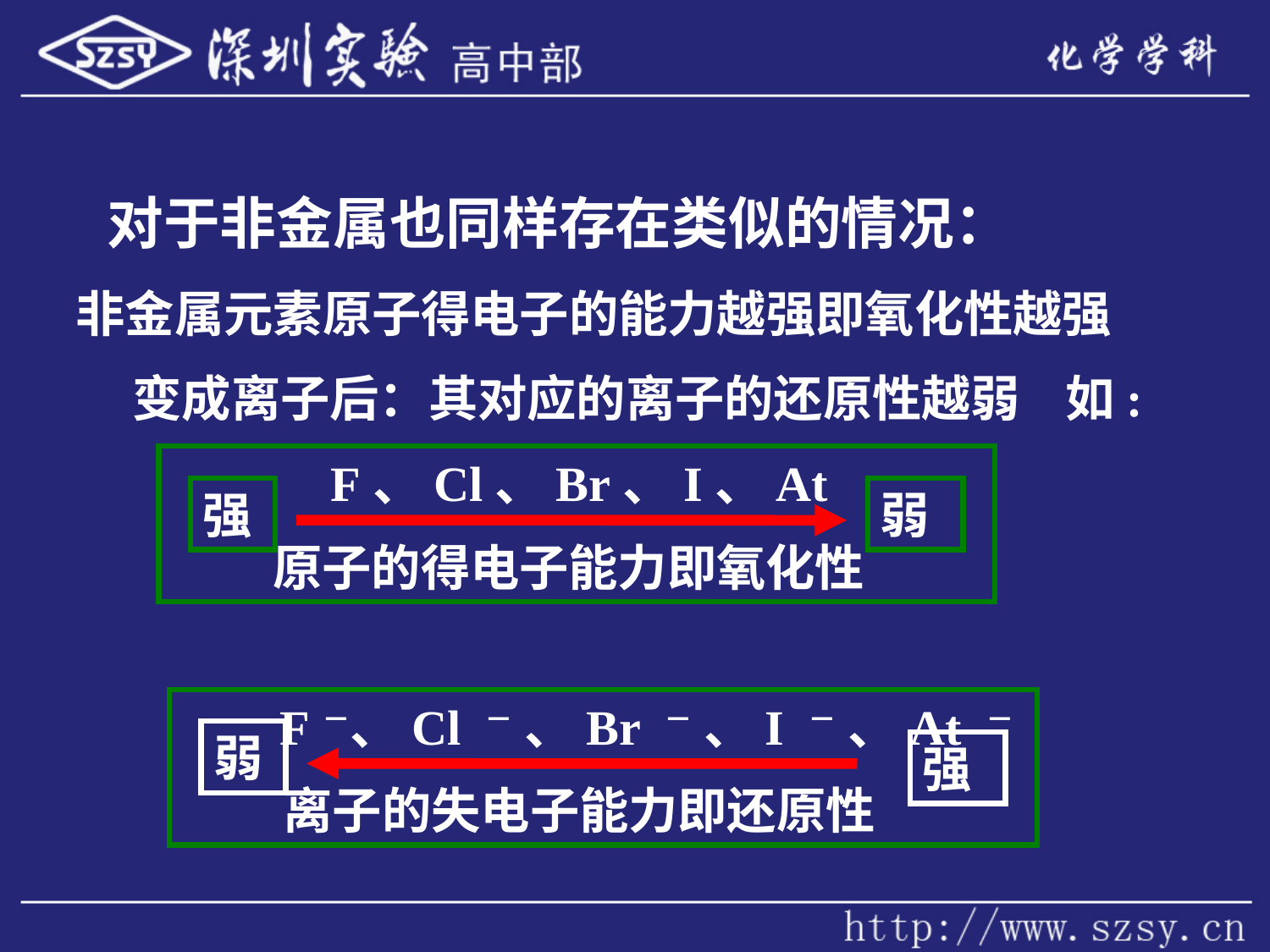

对于非金属也同样存在类似的情况：
非金属元素原子得电子的能力越强即氧化性越强
    变成离子后：其对应的离子的还原性越弱    如:
             F、Cl、Br、I、At
        原子的得电子能力即氧化性
强
弱

        F－、Cl － 、Br － 、I － 、At －
        离子的失电子能力即还原性
弱
强